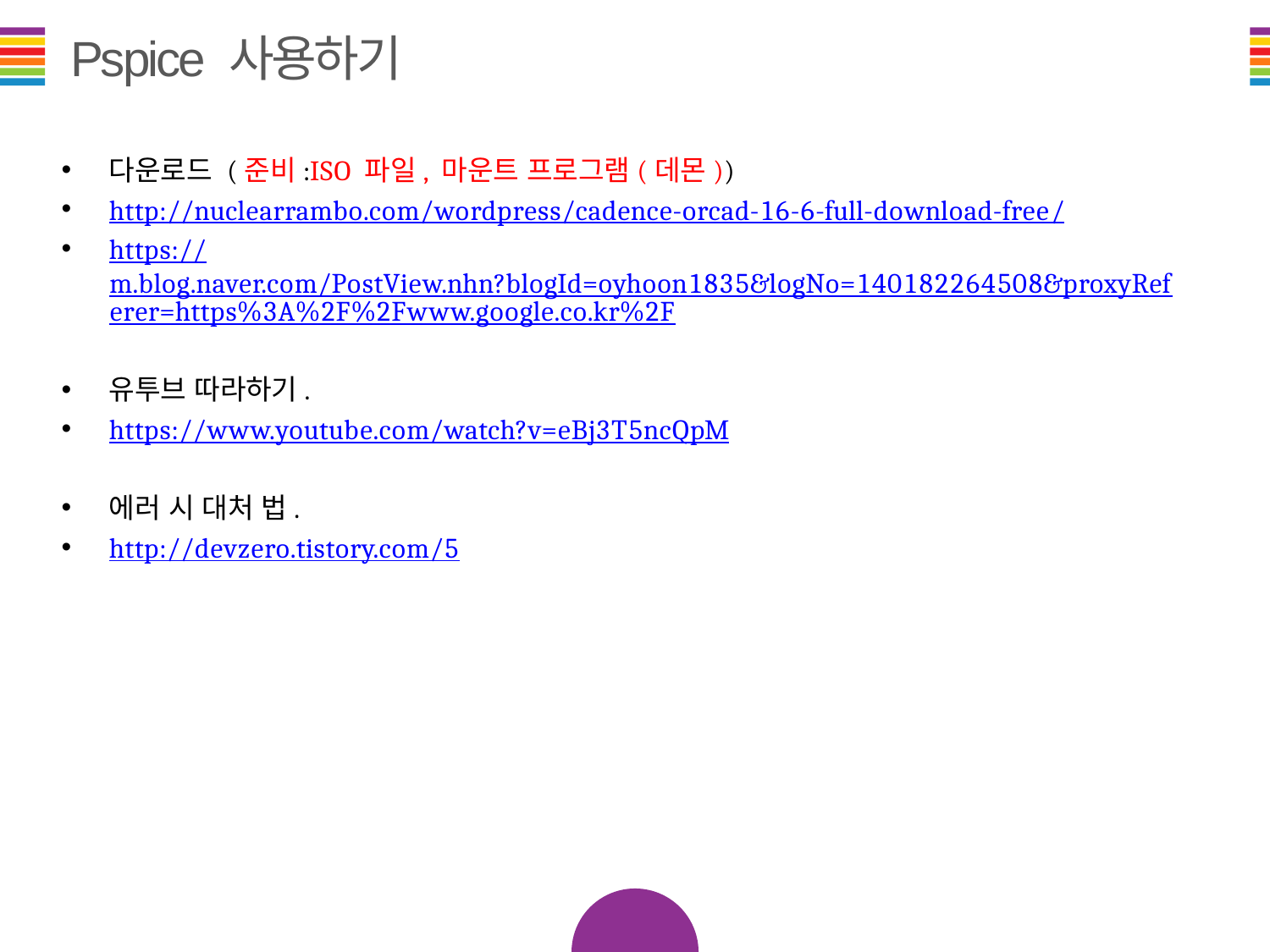

# Pspice 사용하기
다운로드 (준비:ISO 파일, 마운트 프로그램(데몬))
http://nuclearrambo.com/wordpress/cadence-orcad-16-6-full-download-free/
https://m.blog.naver.com/PostView.nhn?blogId=oyhoon1835&logNo=140182264508&proxyReferer=https%3A%2F%2Fwww.google.co.kr%2F

유투브 따라하기.
https://www.youtube.com/watch?v=eBj3T5ncQpM

에러 시 대처 법.
http://devzero.tistory.com/5